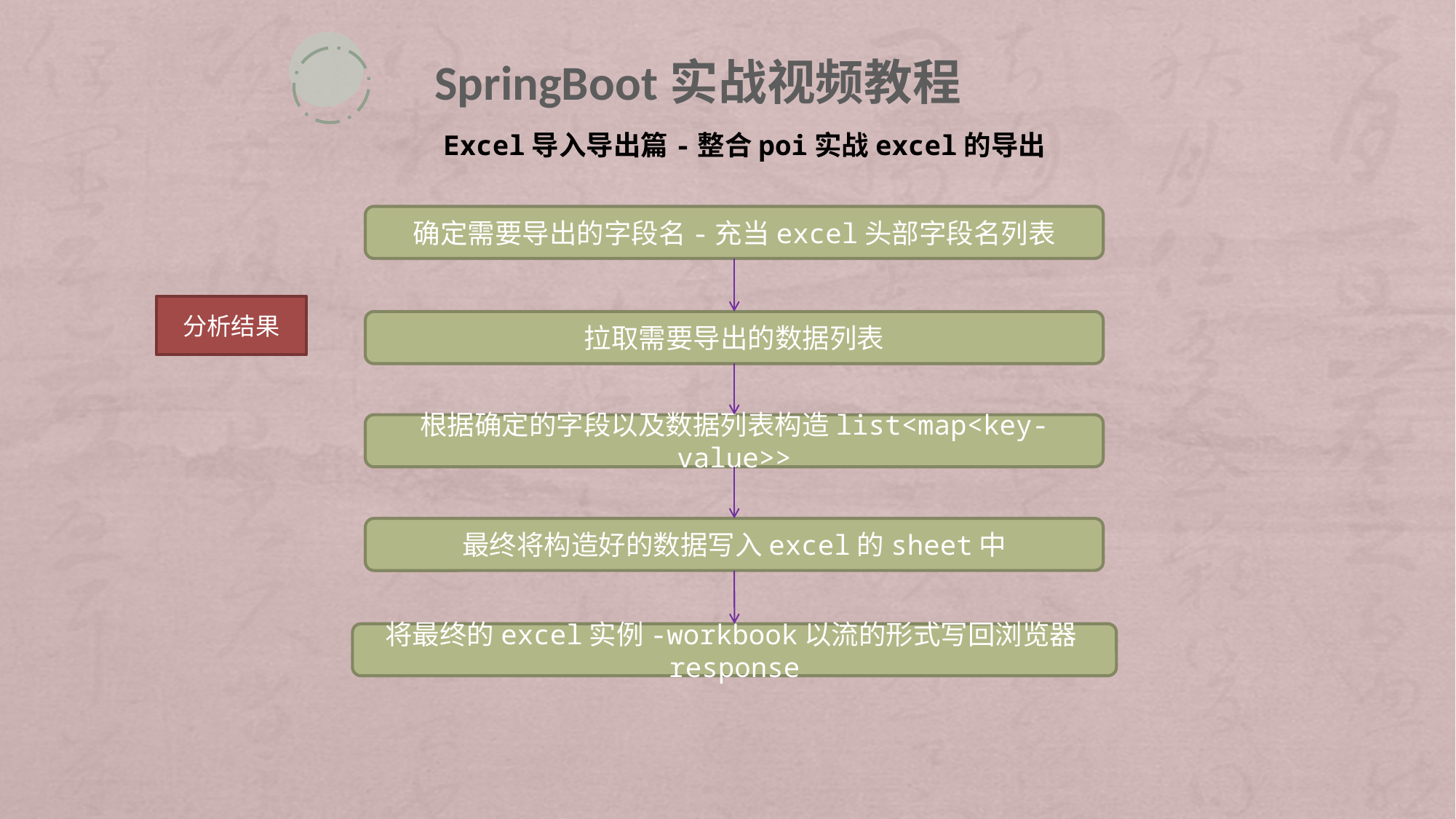

SpringBoot实战视频教程
Excel导入导出篇-整合poi实战excel的导出
确定需要导出的字段名-充当excel头部字段名列表
分析结果
拉取需要导出的数据列表
根据确定的字段以及数据列表构造list<map<key-value>>
最终将构造好的数据写入excel的sheet中
将最终的excel实例-workbook以流的形式写回浏览器response